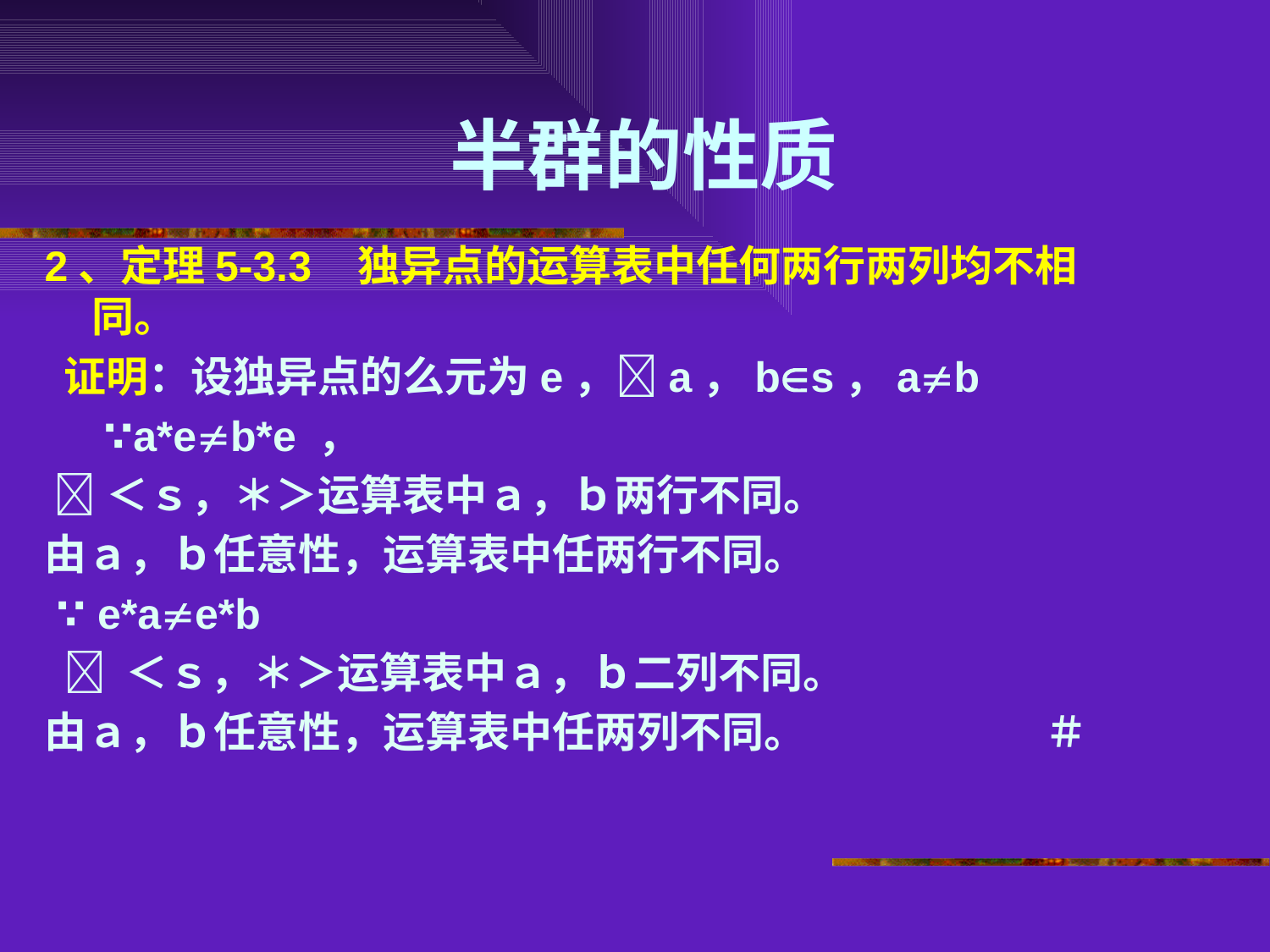

# 半群的性质
2、定理5-3.3   独异点的运算表中任何两行两列均不相同。
 证明：设独异点的么元为e，∀a，b∈s，a≠b
     ∵a*e≠b*e ，
 ∴＜ｓ，＊＞运算表中ａ，ｂ两行不同。
由ａ，ｂ任意性，运算表中任两行不同。
 ∵ e*a≠e*b
  ∴ ＜ｓ，＊＞运算表中ａ，ｂ二列不同。
由ａ，ｂ任意性，运算表中任两列不同。                         ＃